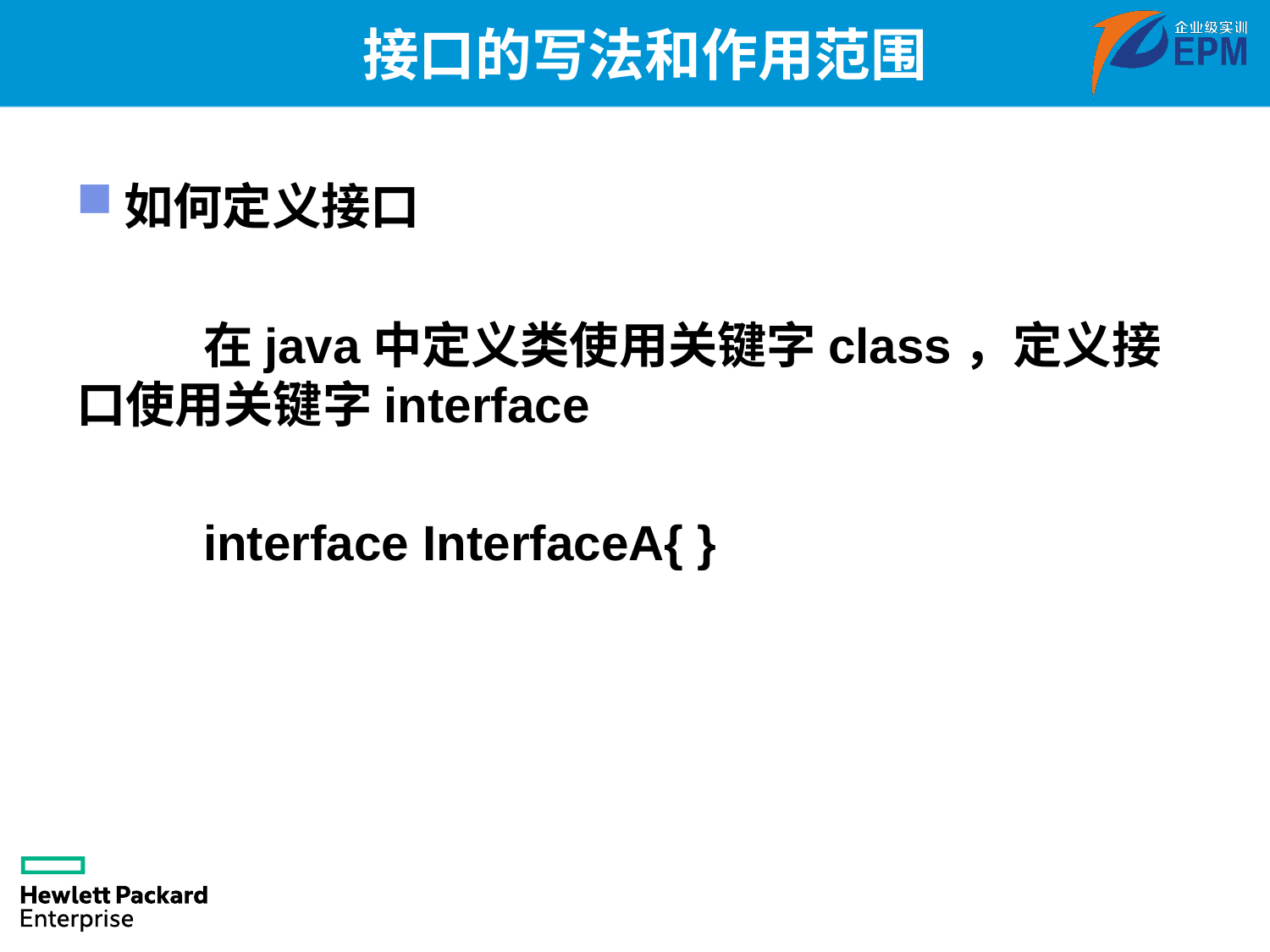

# 接口的写法和作用范围
如何定义接口

	在java中定义类使用关键字class，定义接口使用关键字interface

	interface InterfaceA{ }